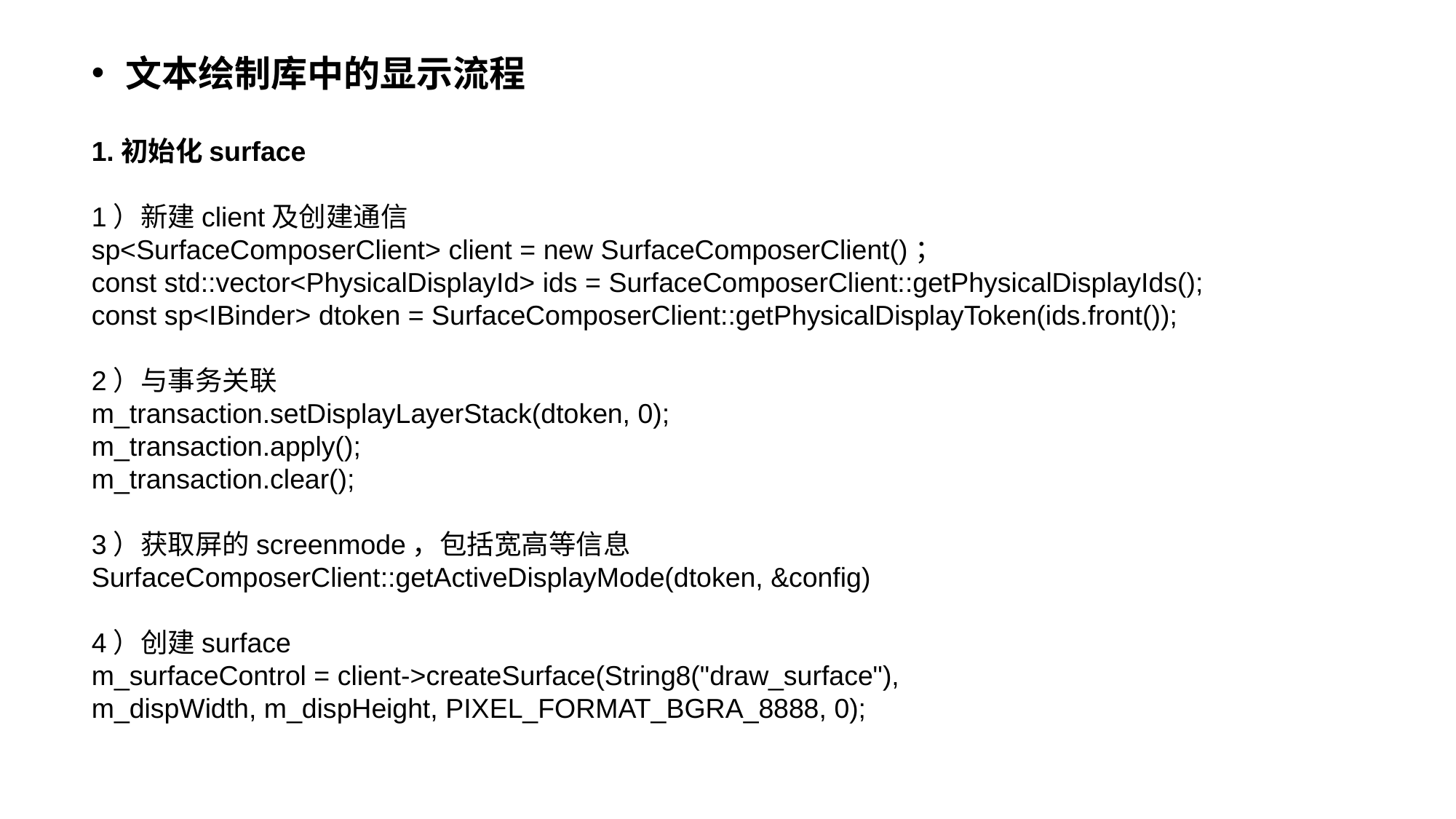

文本绘制库中的显示流程
1.初始化surface

1）新建client及创建通信
sp<SurfaceComposerClient> client = new SurfaceComposerClient()；
const std::vector<PhysicalDisplayId> ids = SurfaceComposerClient::getPhysicalDisplayIds();
const sp<IBinder> dtoken = SurfaceComposerClient::getPhysicalDisplayToken(ids.front());

2）与事务关联
m_transaction.setDisplayLayerStack(dtoken, 0);
m_transaction.apply();
m_transaction.clear();

3）获取屏的screenmode，包括宽高等信息
SurfaceComposerClient::getActiveDisplayMode(dtoken, &config)

4）创建surface
m_surfaceControl = client->createSurface(String8("draw_surface"),
m_dispWidth, m_dispHeight, PIXEL_FORMAT_BGRA_8888, 0);